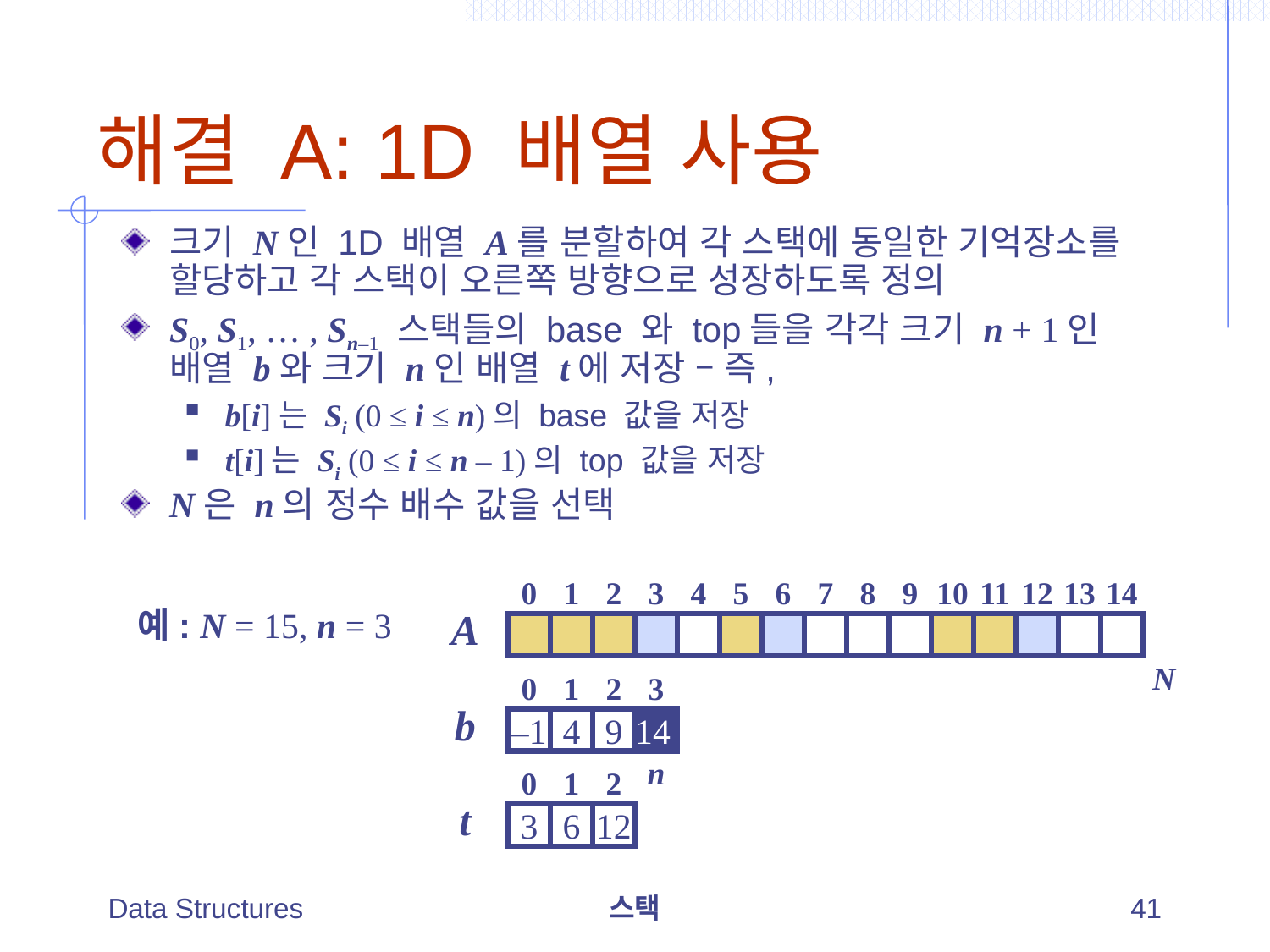

# 해결 A: 1D 배열 사용
크기 N인 1D 배열 A를 분할하여 각 스택에 동일한 기억장소를 할당하고 각 스택이 오른쪽 방향으로 성장하도록 정의
S0, S1, … , Sn–1 스택들의 base 와 top들을 각각 크기 n + 1인 배열 b와 크기 n인 배열 t에 저장 – 즉,
b[i]는 Si (0 ≤ i ≤ n)의 base 값을 저장
t[i]는 Si (0 ≤ i ≤ n – 1)의 top 값을 저장
N은 n의 정수 배수 값을 선택
0
1
2
3
4
5
6
7
8
9
10
11
12
13
14
예: N = 15, n = 3
A

N
0
1
2
3
b
–1
4
9
14
n
0
1
2
t
3
6
12
Data Structures
스택
41